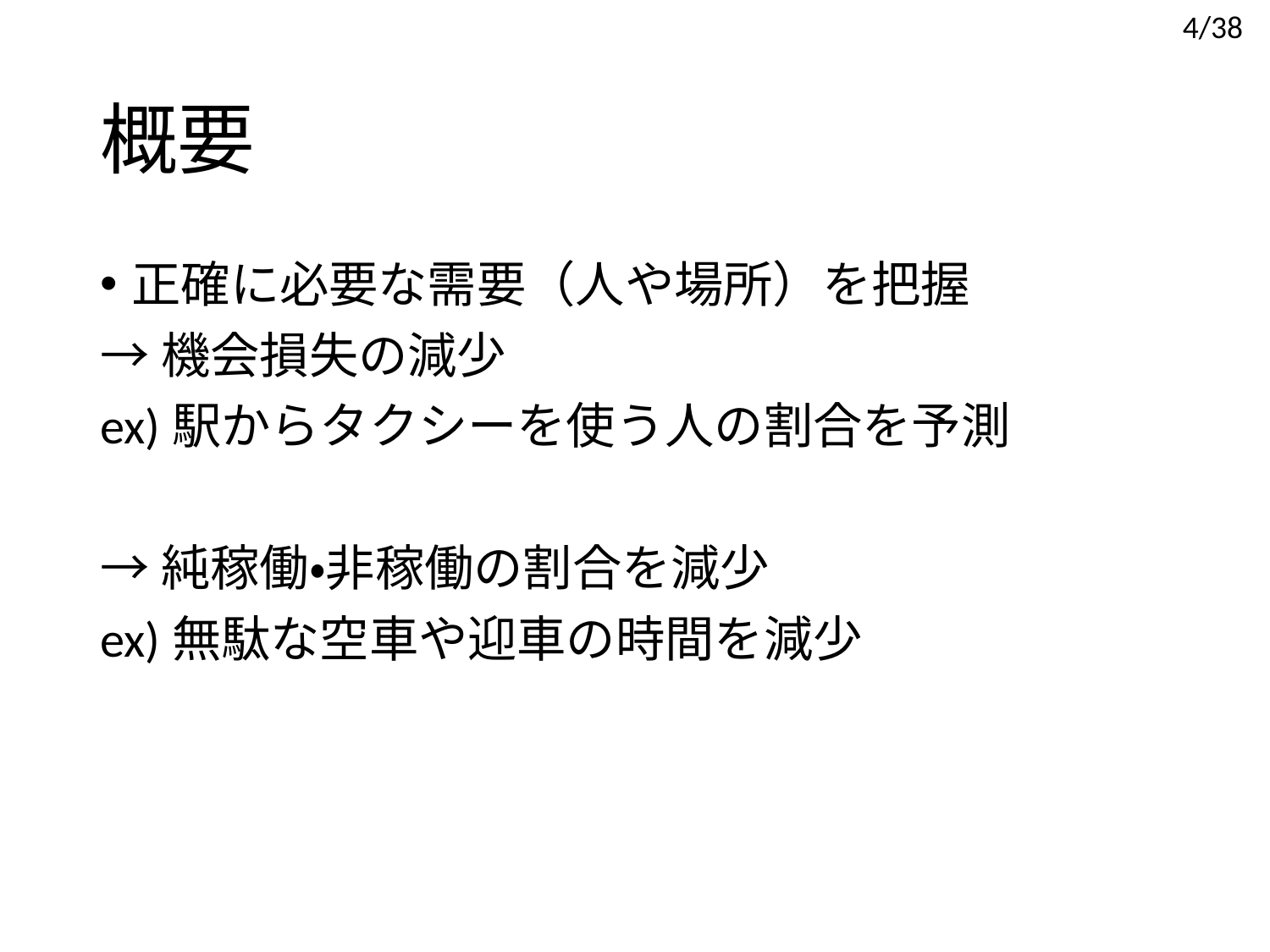

# 概要
正確に必要な需要（人や場所）を把握
→機会損失の減少
ex)駅からタクシーを使う人の割合を予測

→純稼働・非稼働の割合を減少
ex)無駄な空車や迎車の時間を減少